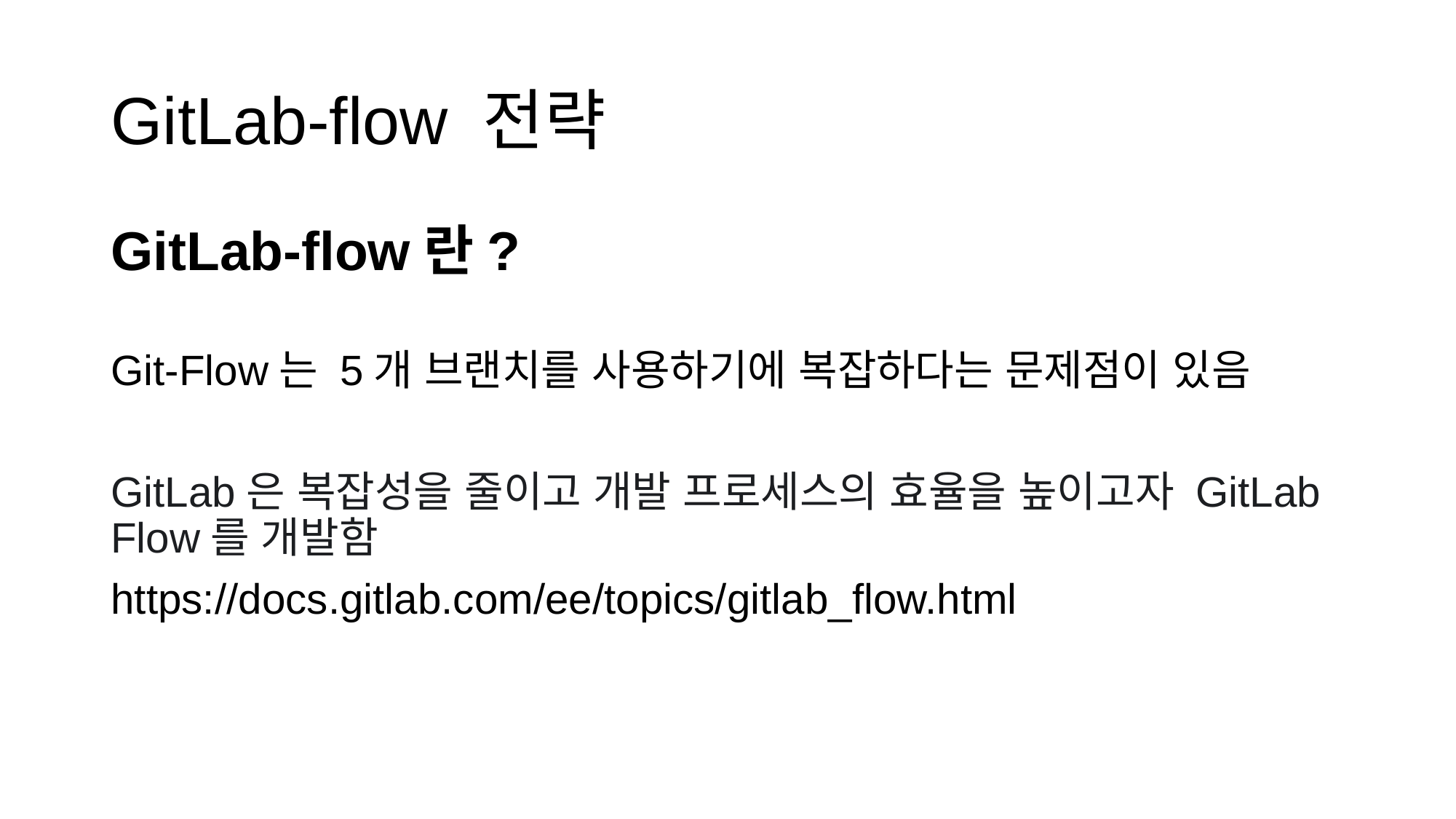

# GitLab-flow 전략
GitLab-flow란?

Git-Flow는 5개 브랜치를 사용하기에 복잡하다는 문제점이 있음

GitLab은 복잡성을 줄이고 개발 프로세스의 효율을 높이고자 GitLab Flow를 개발함
https://docs.gitlab.com/ee/topics/gitlab_flow.html